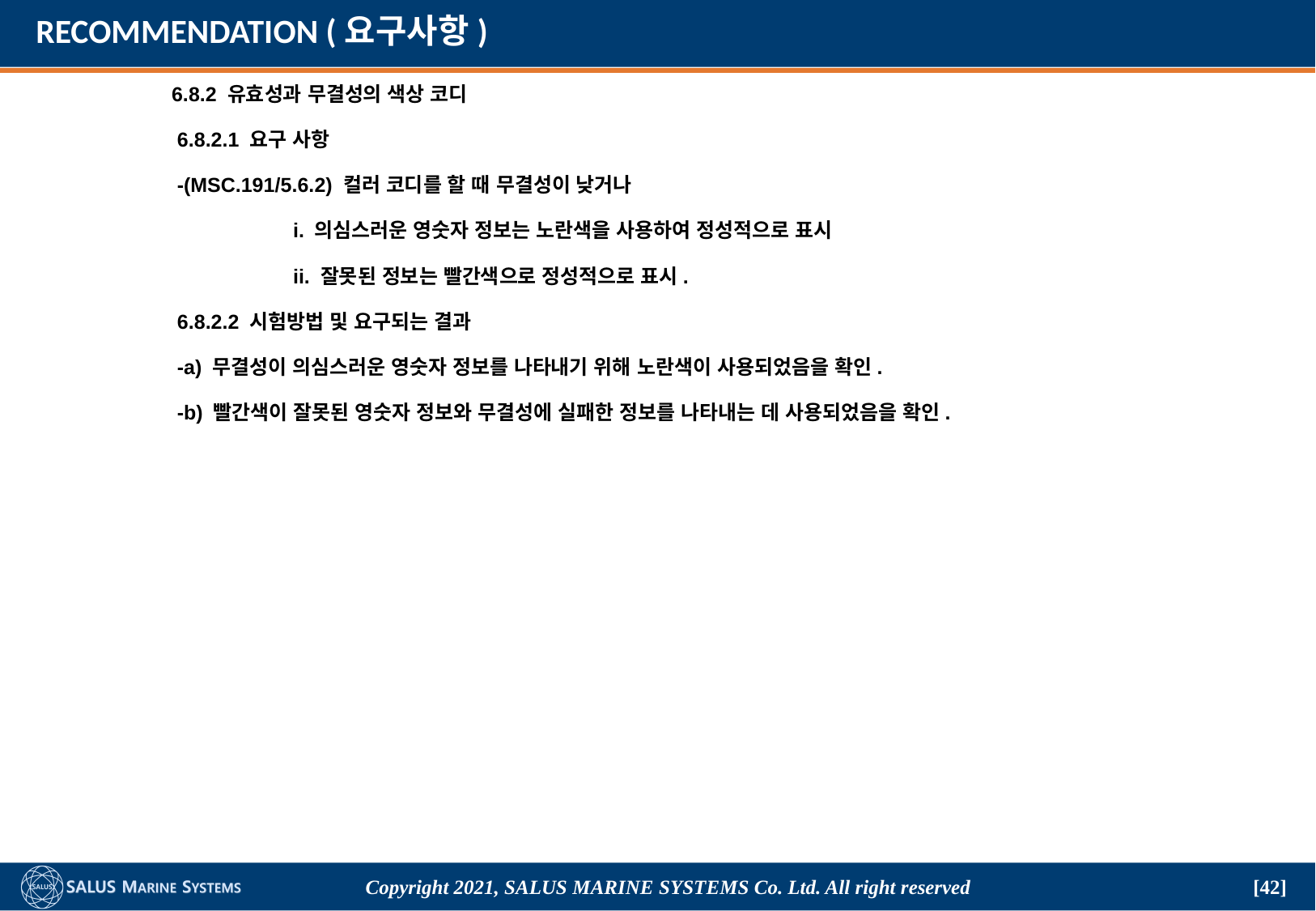

# RECOMMENDATION (요구사항)
	6.8.2 유효성과 무결성의 색상 코디
	 6.8.2.1 요구 사항
	 -(MSC.191/5.6.2) 컬러 코디를 할 때 무결성이 낮거나
		i. 의심스러운 영숫자 정보는 노란색을 사용하여 정성적으로 표시
		ii. 잘못된 정보는 빨간색으로 정성적으로 표시.
	 6.8.2.2 시험방법 및 요구되는 결과
	 -a) 무결성이 의심스러운 영숫자 정보를 나타내기 위해 노란색이 사용되었음을 확인.
	 -b) 빨간색이 잘못된 영숫자 정보와 무결성에 실패한 정보를 나타내는 데 사용되었음을 확인.
Copyright 2021, SALUS Marine Systems Co. Ltd. All right reserved
[42]